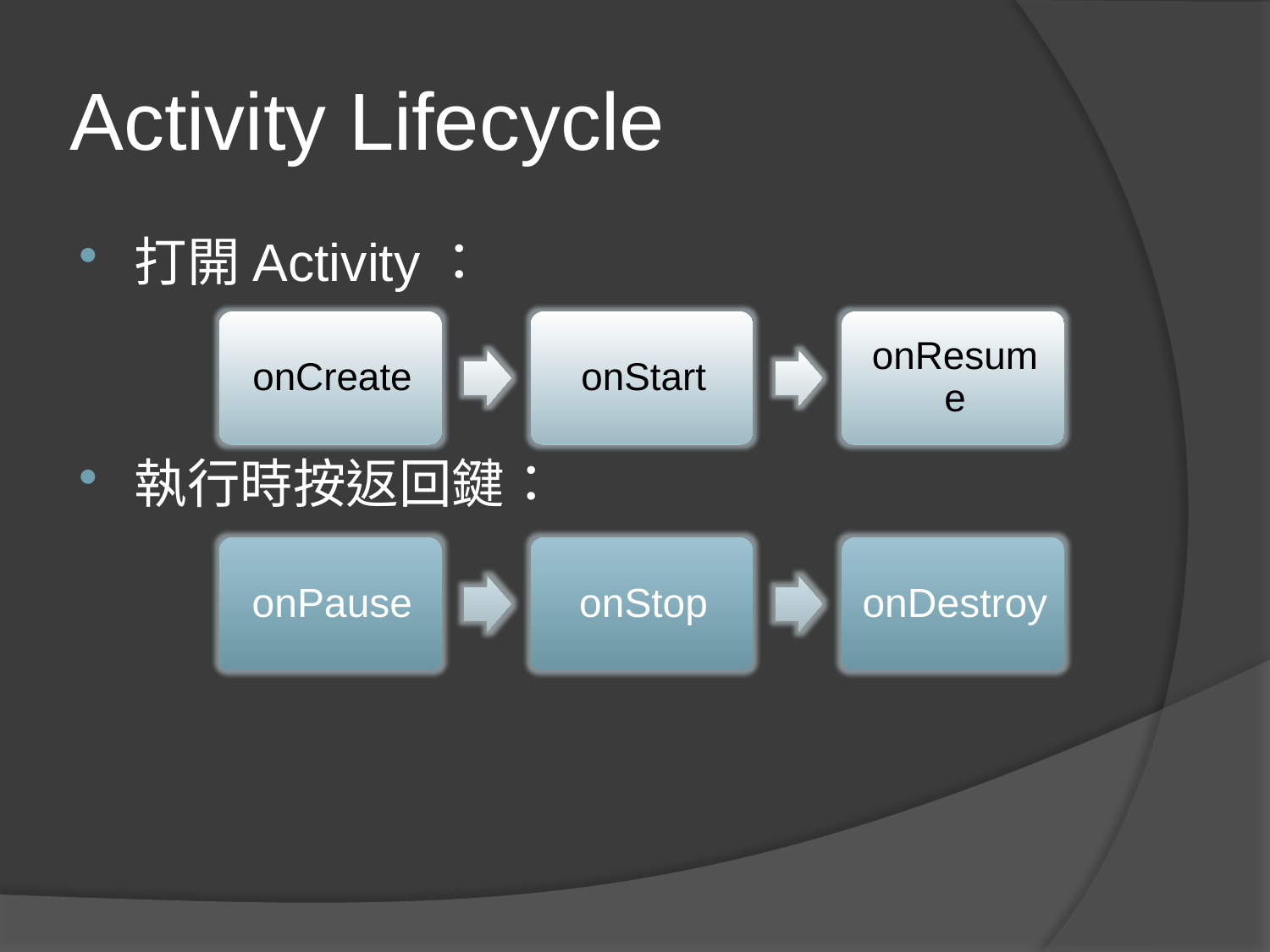

# Activity Lifecycle
打開Activity：

執行時按返回鍵：

onCreate

onStart

onResume
onPause

onStop

onDestroy